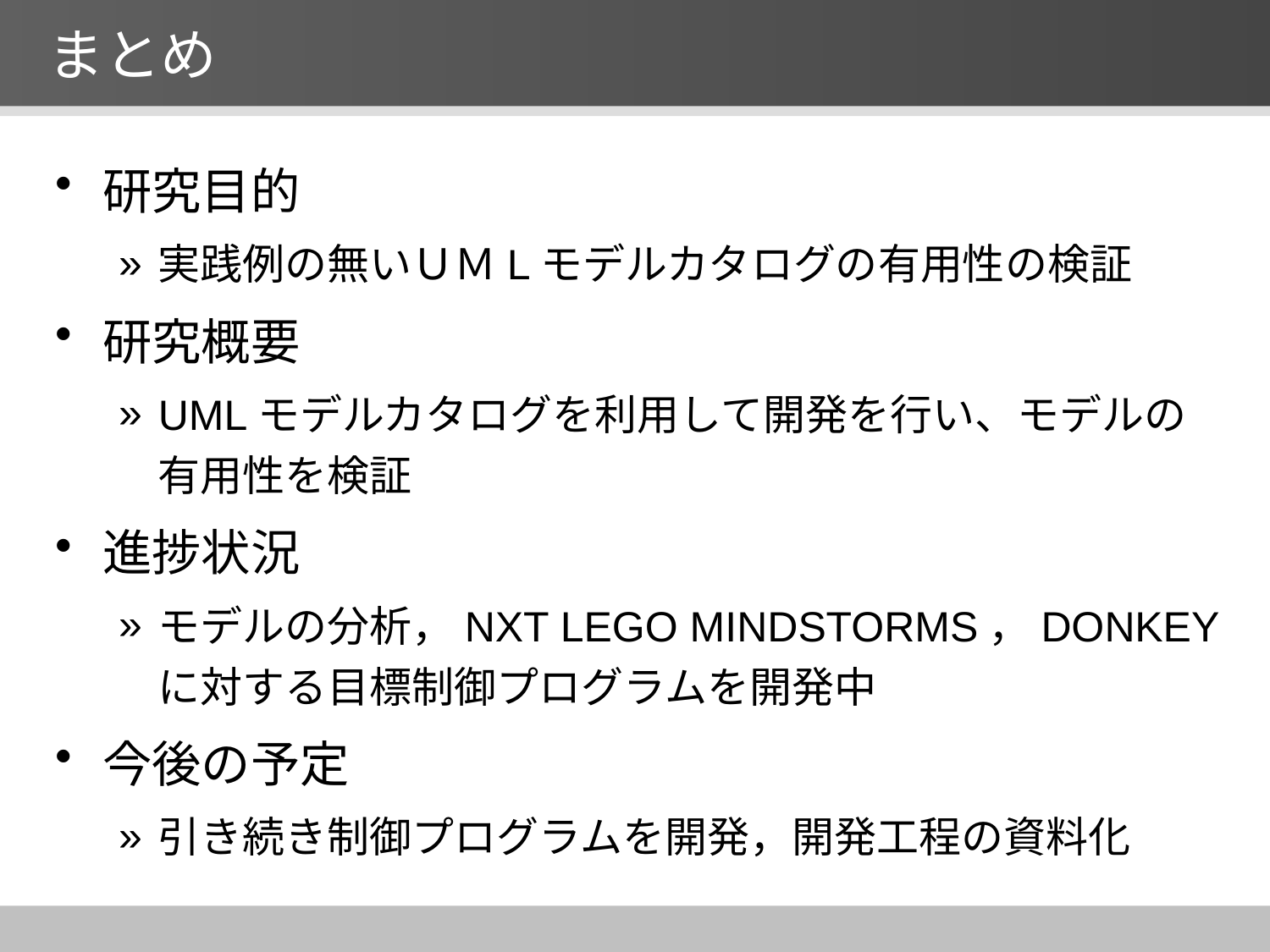

# まとめ
研究目的
実践例の無いＵＭLモデルカタログの有用性の検証
研究概要
UMLモデルカタログを利用して開発を行い、モデルの有用性を検証
進捗状況
モデルの分析，NXT LEGO MINDSTORMS，DONKEYに対する目標制御プログラムを開発中
今後の予定
引き続き制御プログラムを開発，開発工程の資料化